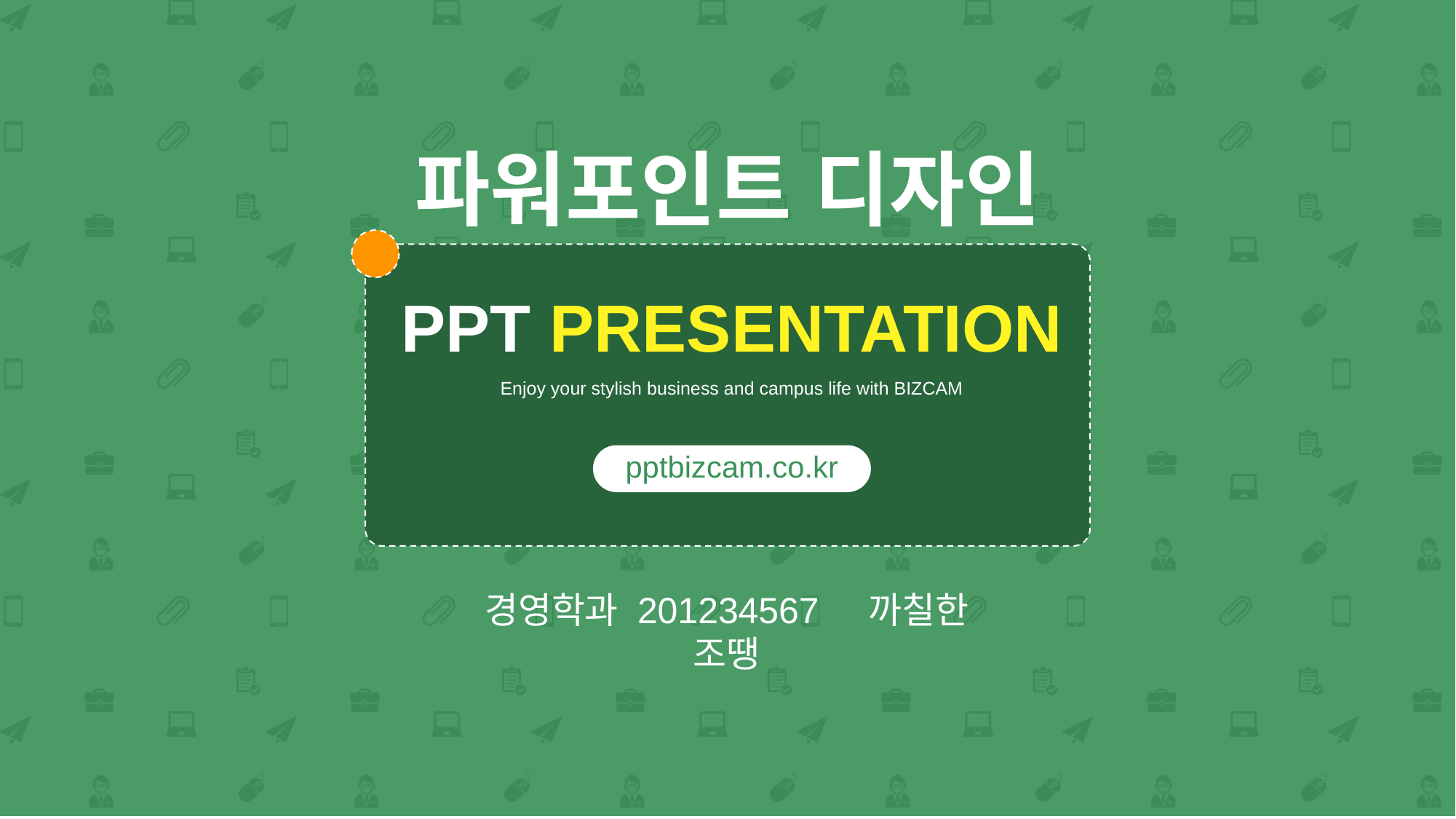

파워포인트 디자인

PPT PRESENTATION
Enjoy your stylish business and campus life with BIZCAM
pptbizcam.co.kr
경영학과 201234567    까칠한 조땡